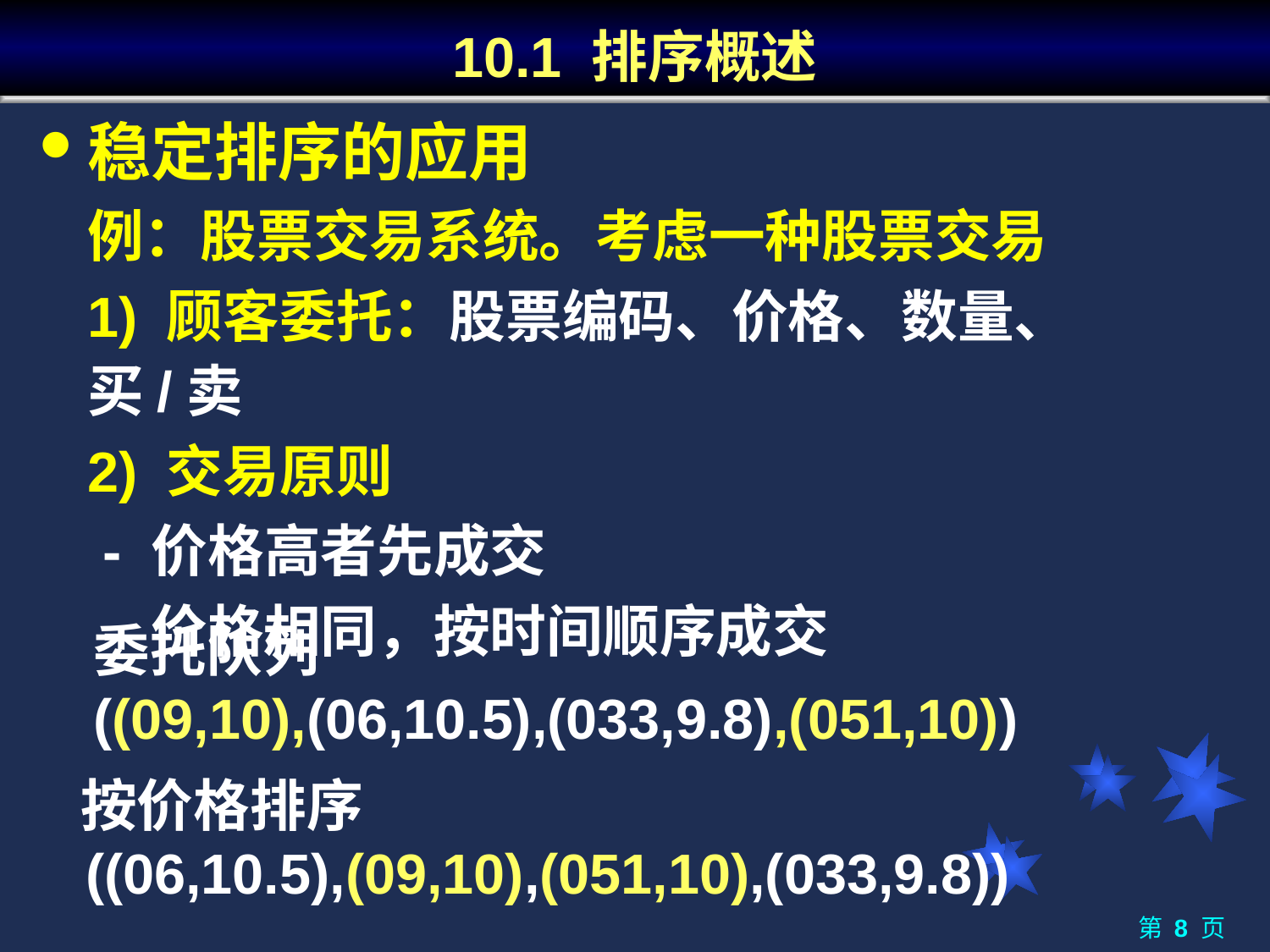

# 10.1 排序概述
稳定排序的应用
	例：股票交易系统。考虑一种股票交易
	1) 顾客委托：股票编码、价格、数量、买/卖
	2) 交易原则
- 价格高者先成交
- 价格相同，按时间顺序成交
  委托队列
  ((09,10),(06,10.5),(033,9.8),(051,10))

 按价格排序
  ((06,10.5),(09,10),(051,10),(033,9.8))
第 8 页